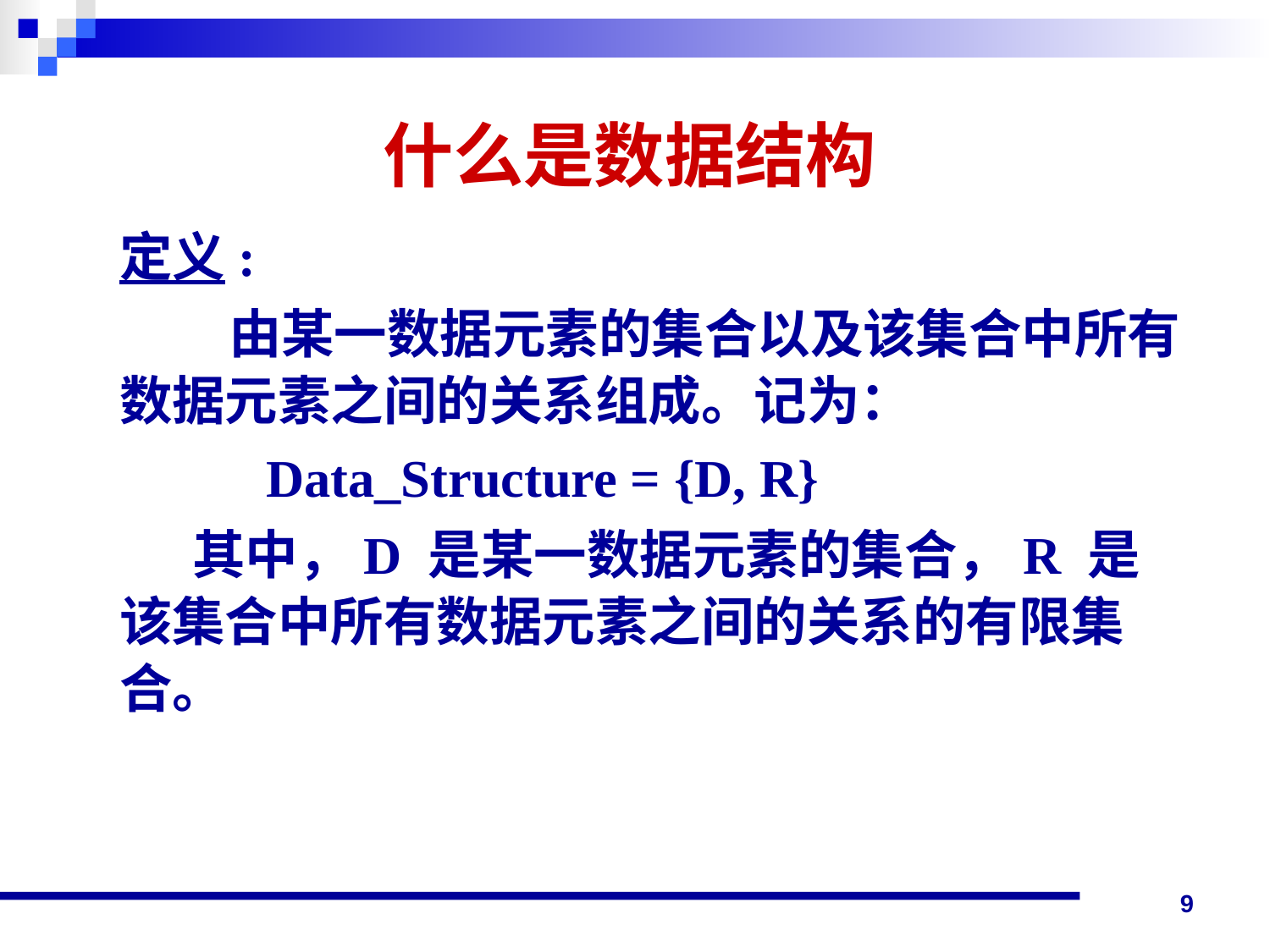

# 什么是数据结构
定义:
        由某一数据元素的集合以及该集合中所有数据元素之间的关系组成。记为：
           Data_Structure = {D, R}
     其中，D 是某一数据元素的集合，R 是该集合中所有数据元素之间的关系的有限集合。
9